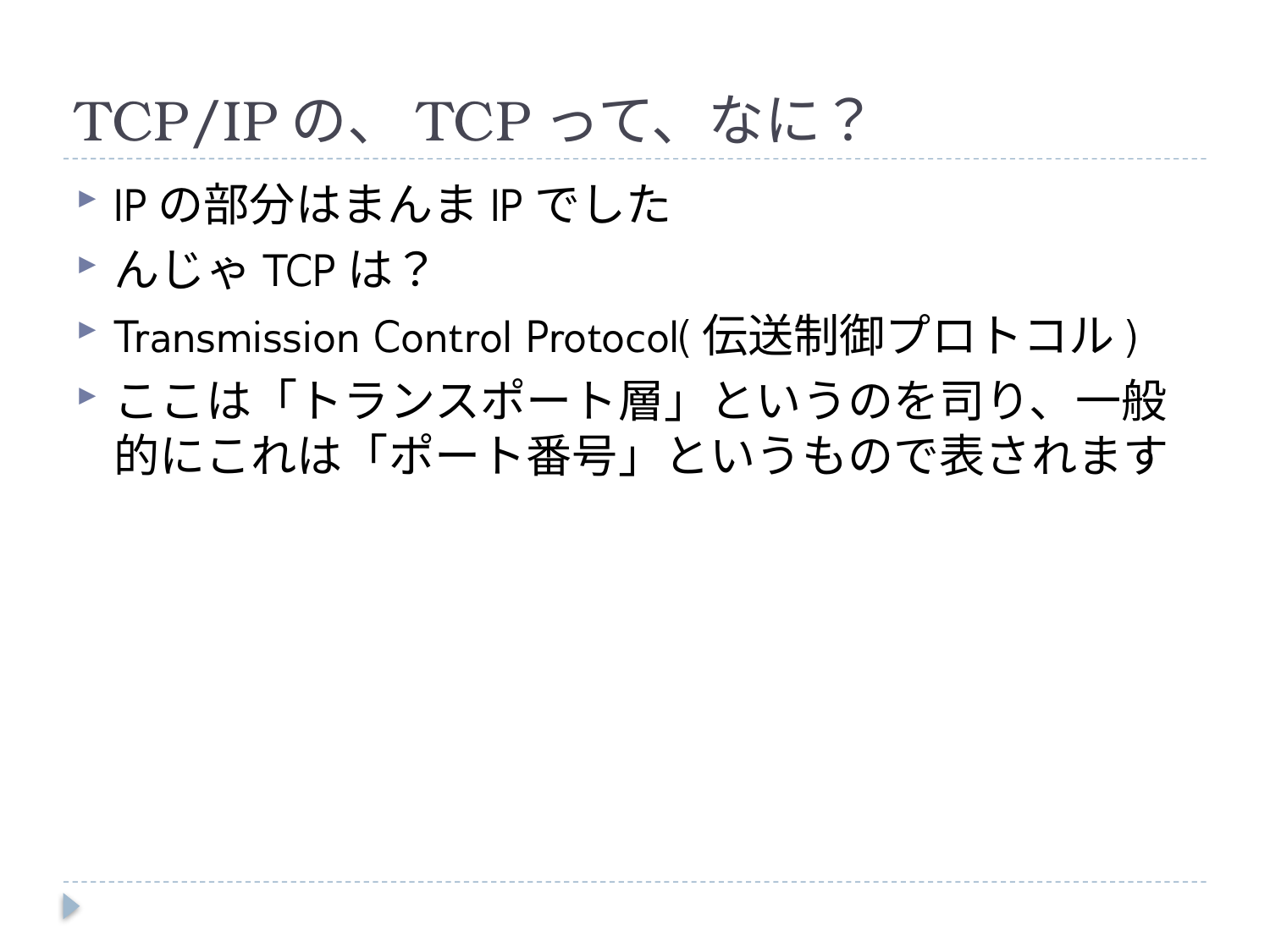

# TCP/IPの、TCPって、なに？
IPの部分はまんまIPでした
んじゃTCPは？
Transmission Control Protocol(伝送制御プロトコル)
ここは「トランスポート層」というのを司り、一般的にこれは「ポート番号」というもので表されます